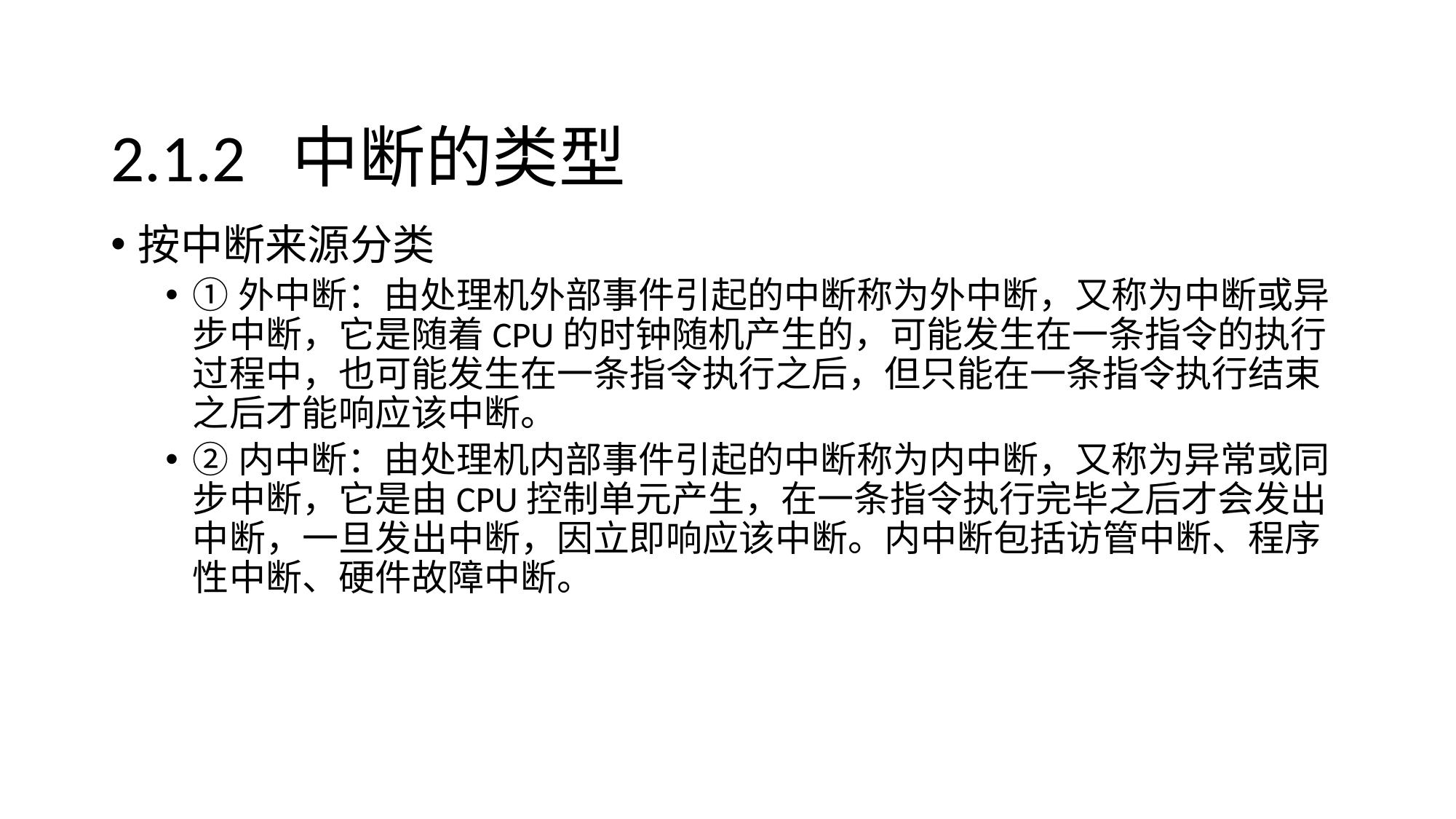

# 2.1.2  中断的类型
按中断来源分类
①外中断：由处理机外部事件引起的中断称为外中断，又称为中断或异步中断，它是随着CPU的时钟随机产生的，可能发生在一条指令的执行过程中，也可能发生在一条指令执行之后，但只能在一条指令执行结束之后才能响应该中断。
②内中断：由处理机内部事件引起的中断称为内中断，又称为异常或同步中断，它是由CPU控制单元产生，在一条指令执行完毕之后才会发出中断，一旦发出中断，因立即响应该中断。内中断包括访管中断、程序性中断、硬件故障中断。
9